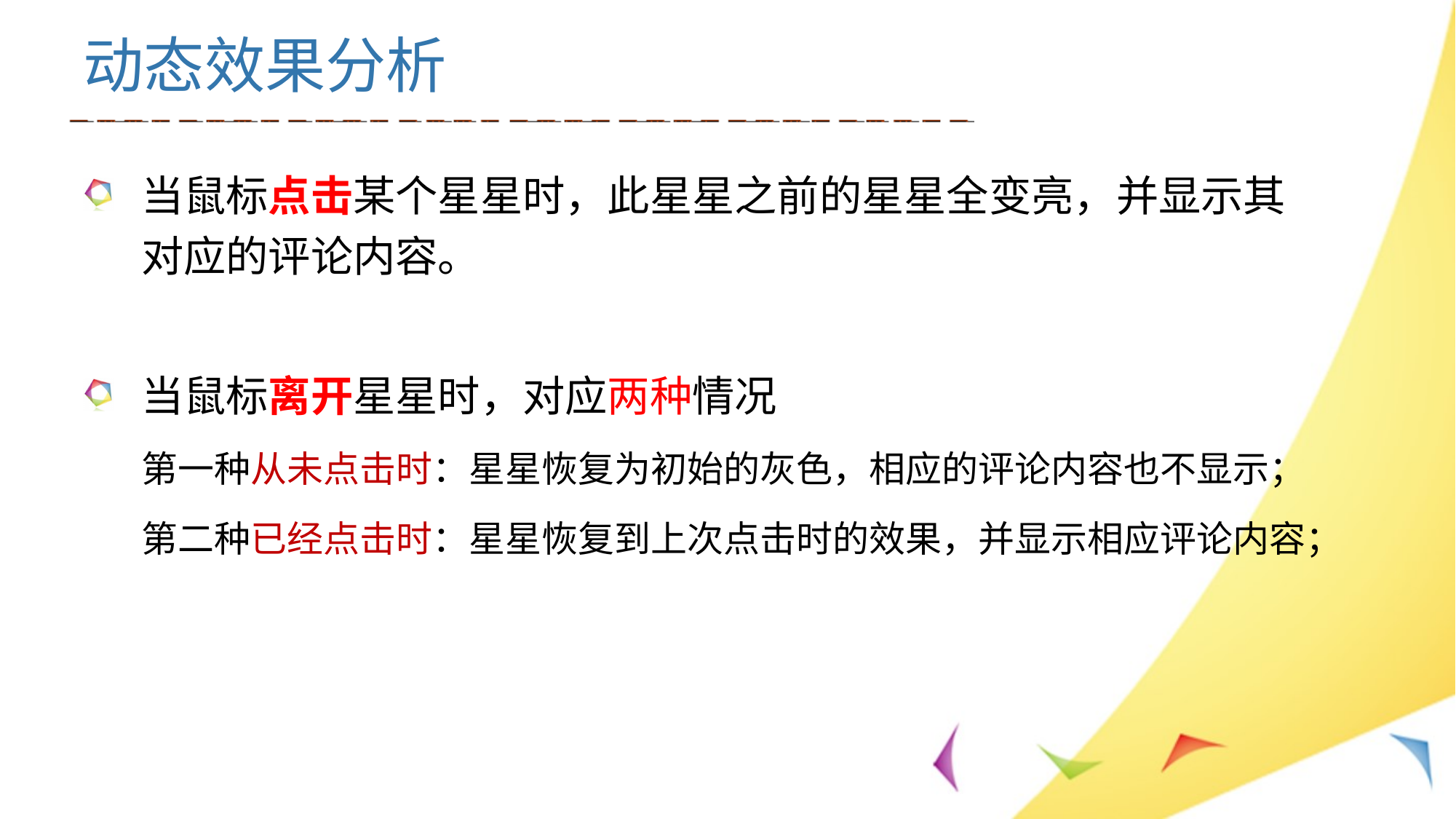

动态效果分析

当鼠标点击某个星星时，此星星之前的星星全变亮，并显示其对应的评论内容。

当鼠标离开星星时，对应两种情况
第一种从未点击时：星星恢复为初始的灰色，相应的评论内容也不显示；
第二种已经点击时：星星恢复到上次点击时的效果，并显示相应评论内容；